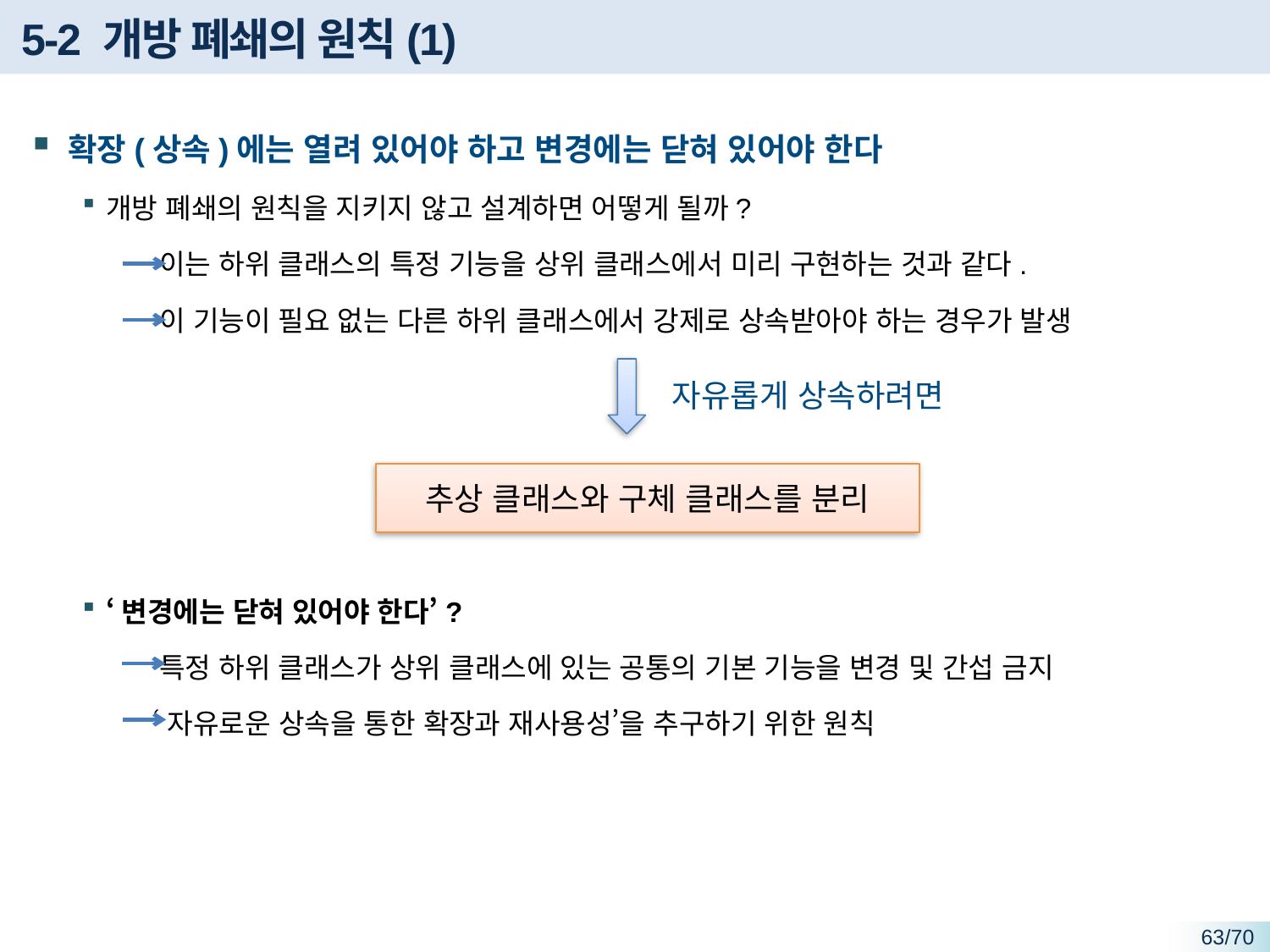

# 5-2 개방 폐쇄의 원칙(1)
확장(상속)에는 열려 있어야 하고 변경에는 닫혀 있어야 한다
개방 폐쇄의 원칙을 지키지 않고 설계하면 어떻게 될까?
         이는 하위 클래스의 특정 기능을 상위 클래스에서 미리 구현하는 것과 같다.
         이 기능이 필요 없는 다른 하위 클래스에서 강제로 상속받아야 하는 경우가 발생

‘변경에는 닫혀 있어야 한다’?
         특정 하위 클래스가 상위 클래스에 있는 공통의 기본 기능을 변경 및 간섭 금지
         ‘자유로운 상속을 통한 확장과 재사용성’을 추구하기 위한 원칙

자유롭게 상속하려면
추상 클래스와 구체 클래스를 분리